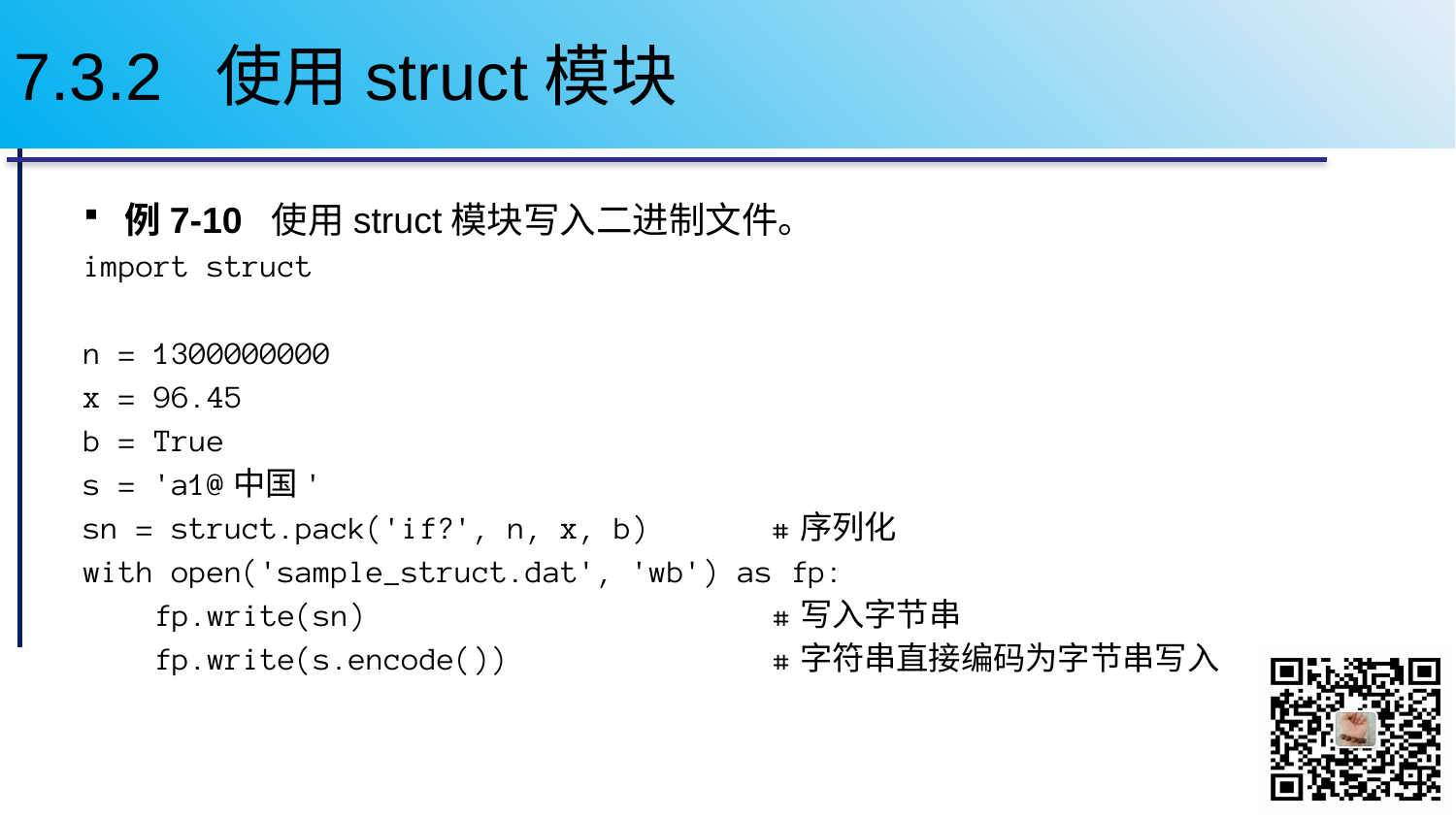

# 7.3.2  使用struct模块
例7-10  使用struct模块写入二进制文件。
import struct

n = 1300000000
x = 96.45
b = True
s = 'a1@中国'
sn = struct.pack('if?', n, x, b)       #序列化
with open('sample_struct.dat', 'wb') as fp:
    fp.write(sn)                       #写入字节串
    fp.write(s.encode())               #字符串直接编码为字节串写入